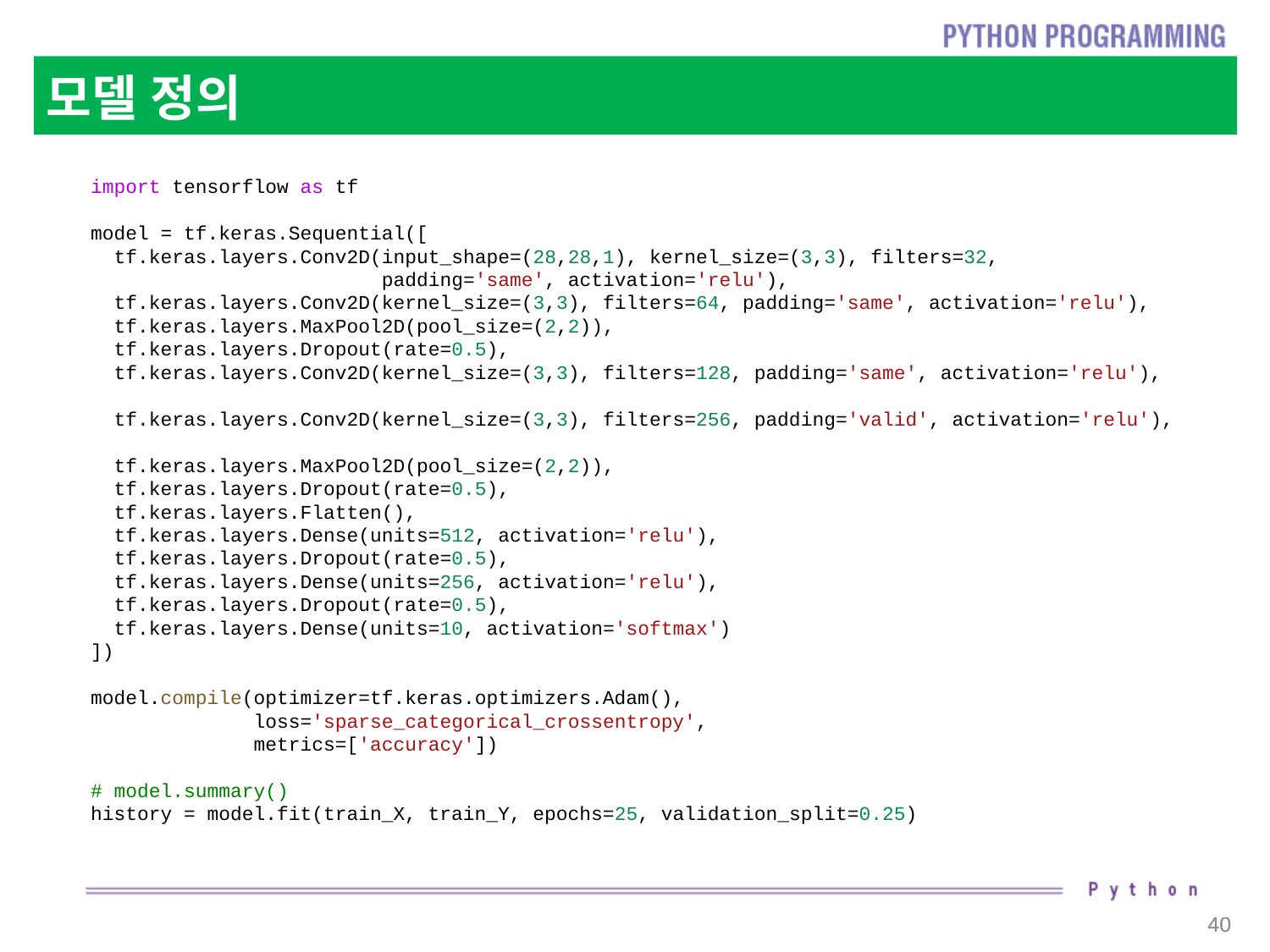

# 모델 정의

import tensorflow as tf
model = tf.keras.Sequential([
  tf.keras.layers.Conv2D(input_shape=(28,28,1), kernel_size=(3,3), filters=32,
                         padding='same', activation='relu'),
  tf.keras.layers.Conv2D(kernel_size=(3,3), filters=64, padding='same', activation='relu'),
  tf.keras.layers.MaxPool2D(pool_size=(2,2)),
  tf.keras.layers.Dropout(rate=0.5),
  tf.keras.layers.Conv2D(kernel_size=(3,3), filters=128, padding='same', activation='relu'),
  tf.keras.layers.Conv2D(kernel_size=(3,3), filters=256, padding='valid', activation='relu'),
  tf.keras.layers.MaxPool2D(pool_size=(2,2)),
  tf.keras.layers.Dropout(rate=0.5),
  tf.keras.layers.Flatten(),
  tf.keras.layers.Dense(units=512, activation='relu'),
  tf.keras.layers.Dropout(rate=0.5),
  tf.keras.layers.Dense(units=256, activation='relu'),
  tf.keras.layers.Dropout(rate=0.5),
  tf.keras.layers.Dense(units=10, activation='softmax')
])
model.compile(optimizer=tf.keras.optimizers.Adam(),
              loss='sparse_categorical_crossentropy',
              metrics=['accuracy'])
# model.summary()
history = model.fit(train_X, train_Y, epochs=25, validation_split=0.25)
40